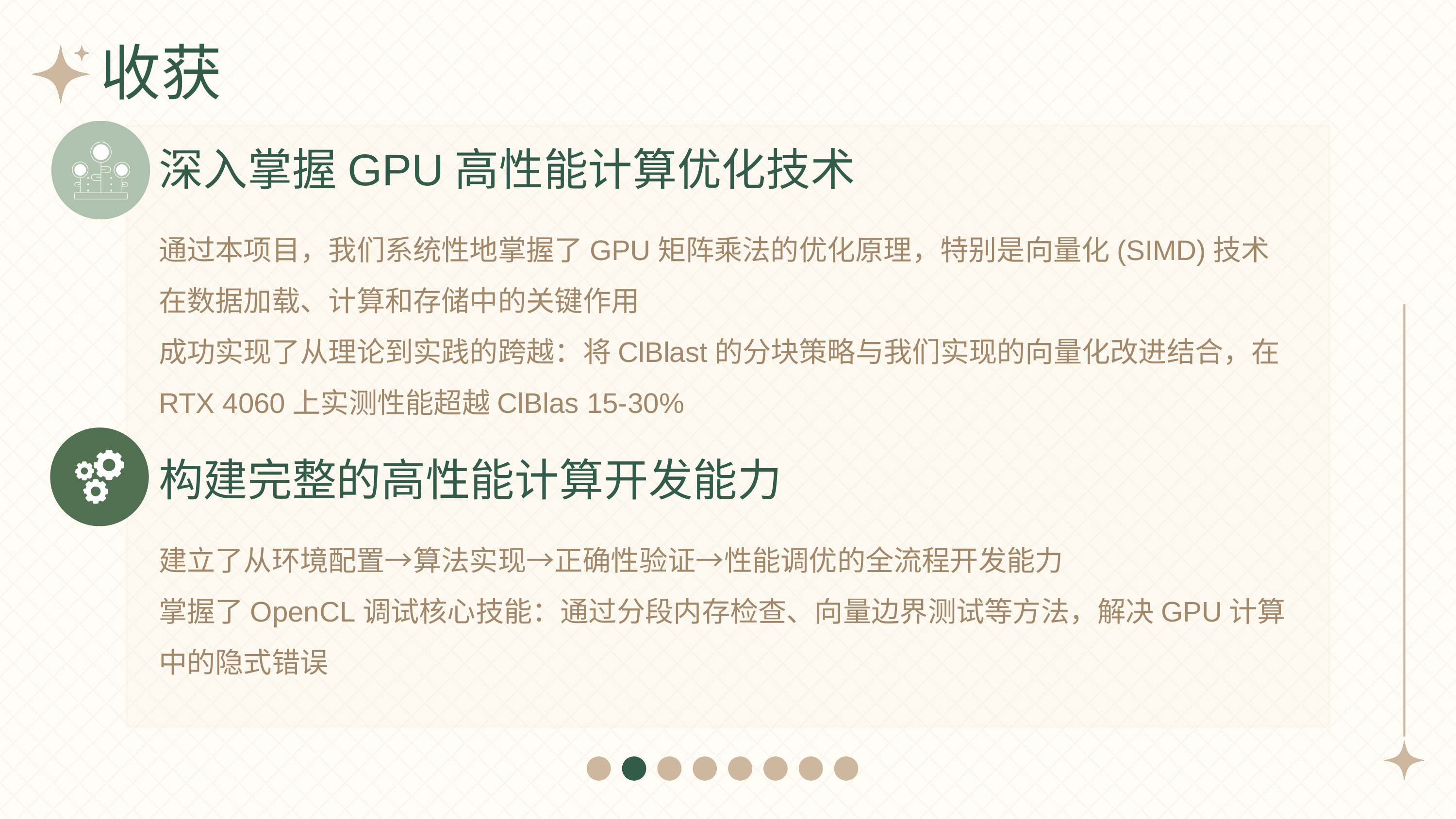

收获

深入掌握GPU高性能计算优化技术
通过本项目，我们系统性地掌握了GPU矩阵乘法的优化原理，特别是向量化(SIMD)技术在数据加载、计算和存储中的关键作用
成功实现了从理论到实践的跨越：将ClBlast的分块策略与我们实现的向量化改进结合，在RTX 4060上实测性能超越ClBlas 15-30%

构建完整的高性能计算开发能力
建立了从环境配置→算法实现→正确性验证→性能调优的全流程开发能力
掌握了OpenCL调试核心技能：通过分段内存检查、向量边界测试等方法，解决GPU计算中的隐式错误